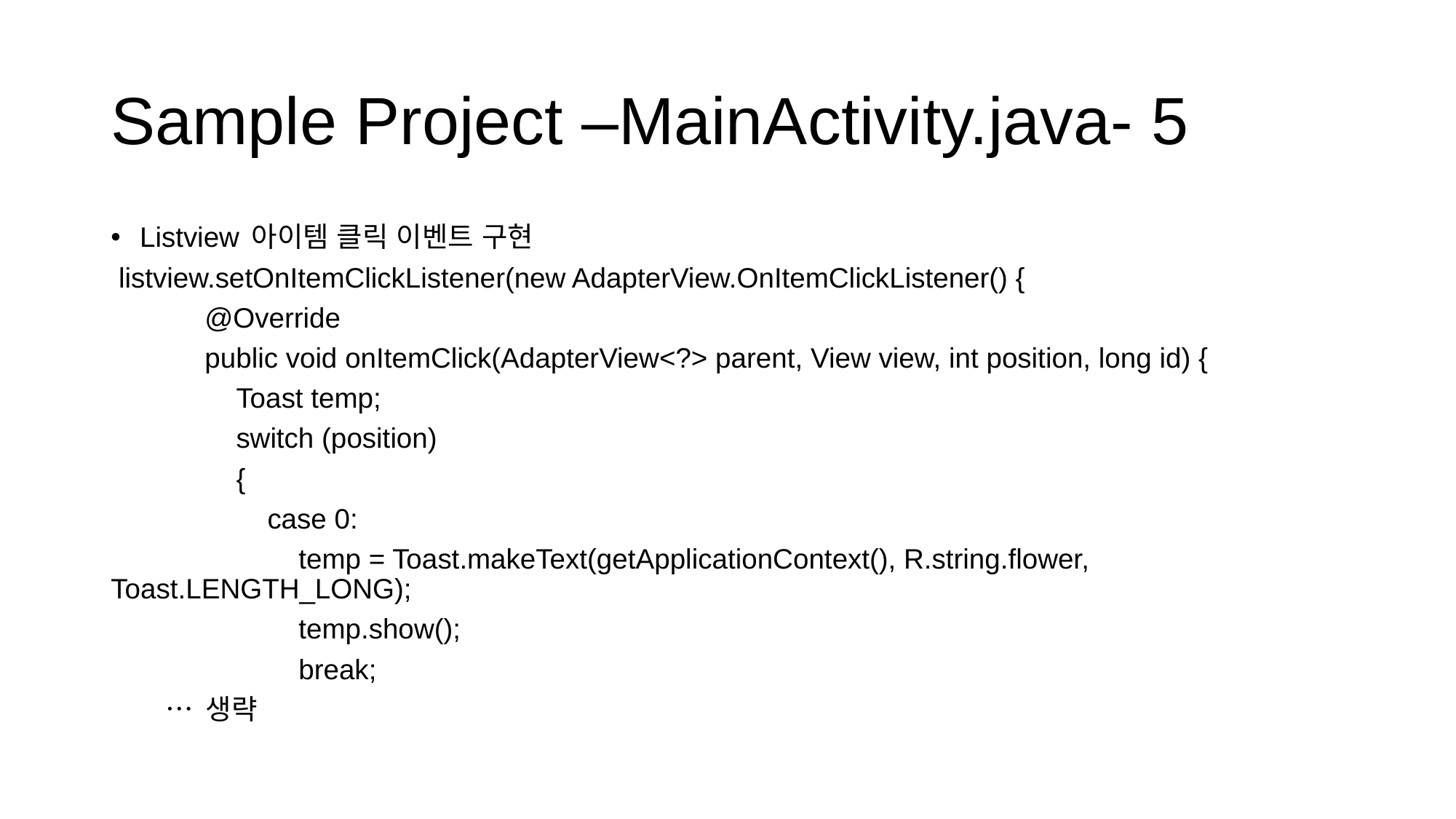

# Sample Project –MainActivity.java- 5
Listview 아이템 클릭 이벤트 구현
 listview.setOnItemClickListener(new AdapterView.OnItemClickListener() {
            @Override
            public void onItemClick(AdapterView<?> parent, View view, int position, long id) {
                Toast temp;
                switch (position)
                {
                    case 0:
                        temp = Toast.makeText(getApplicationContext(), R.string.flower, Toast.LENGTH_LONG);
                        temp.show();
                        break;
       … 생략